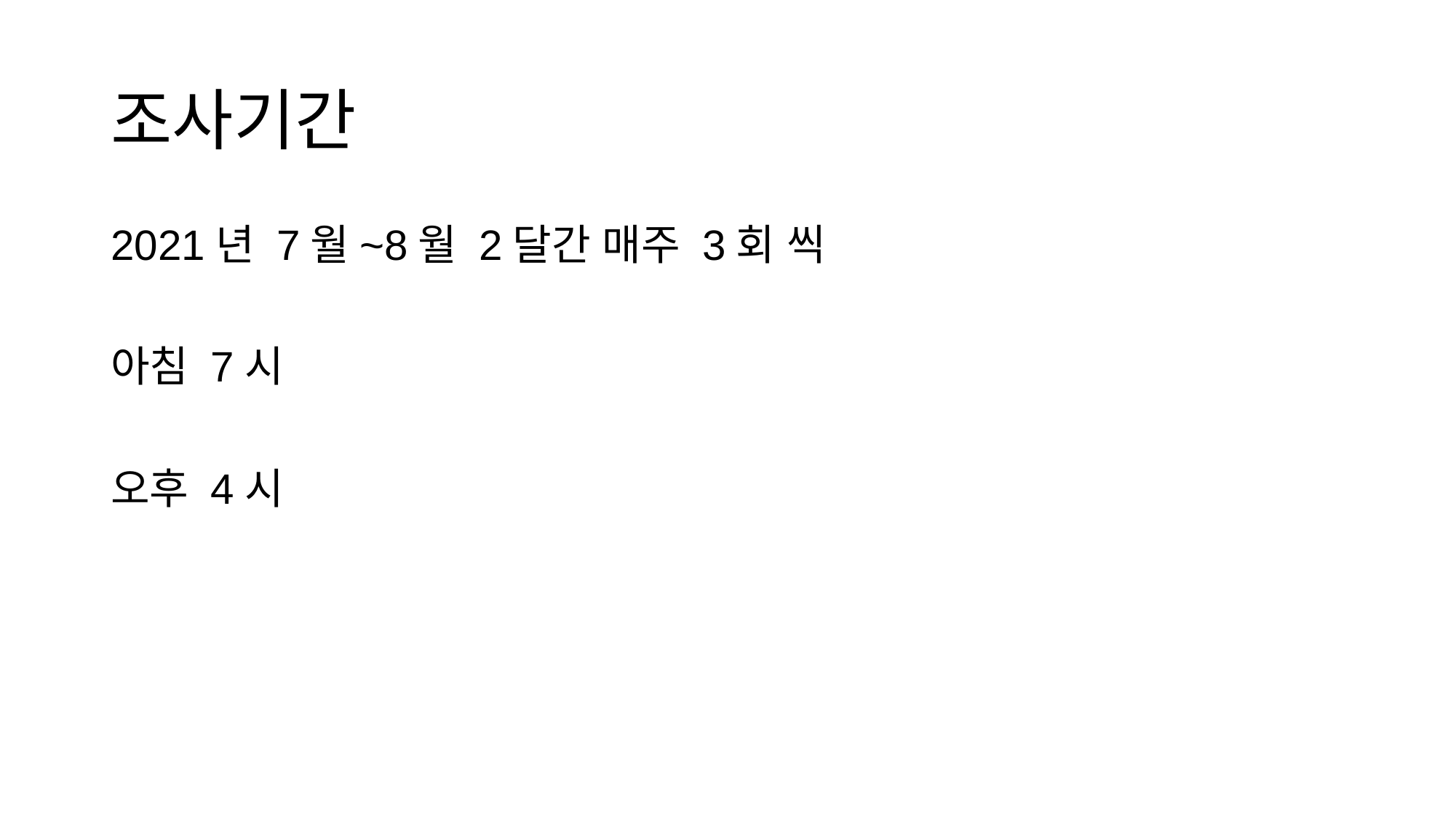

# 조사기간
2021년 7월~8월 2달간 매주 3회 씩

아침 7시

오후 4시